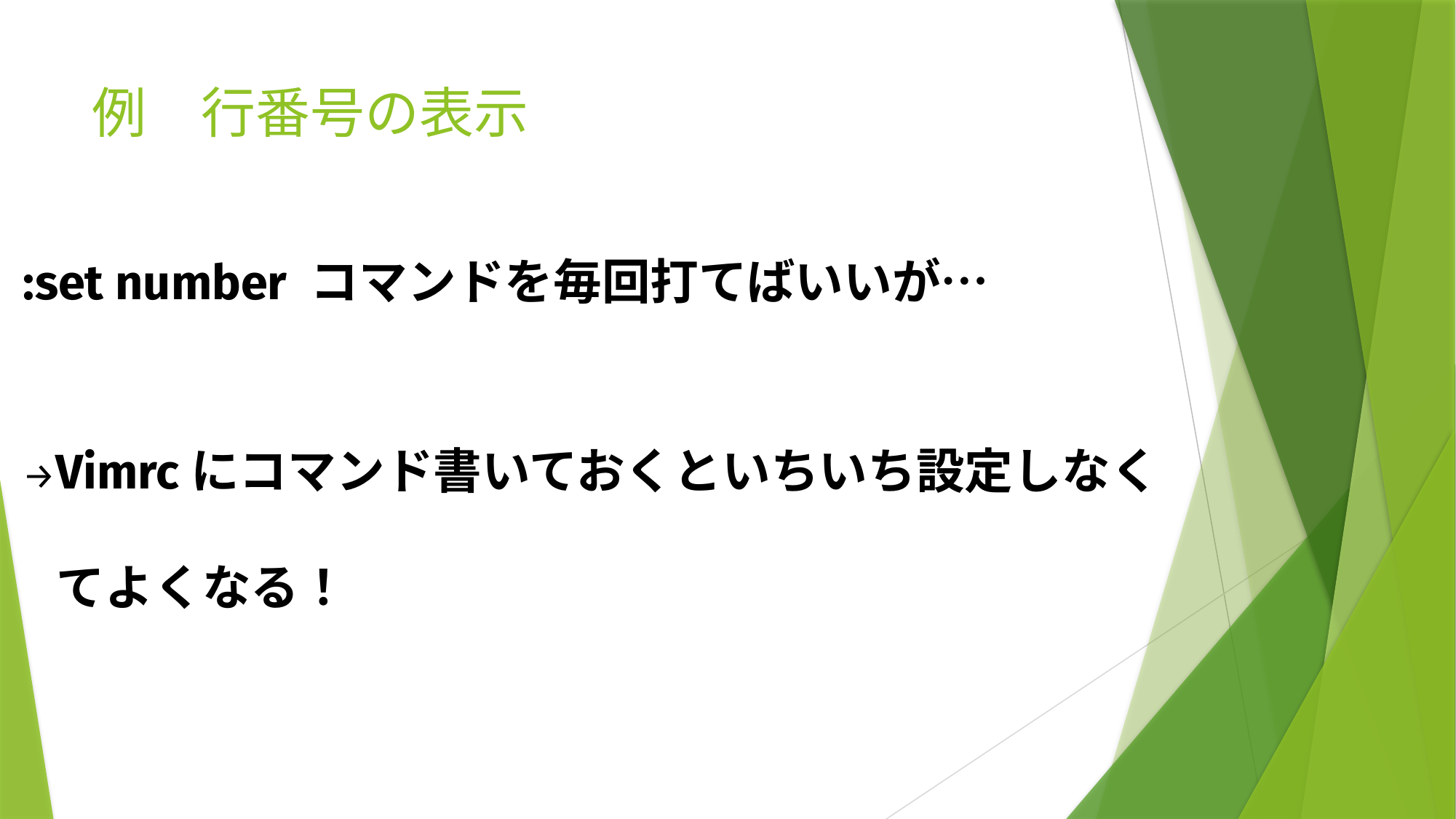

# 例　行番号の表示
:set number コマンドを毎回打てばいいが…
→Vimrcにコマンド書いておくといちいち設定しなく
  てよくなる！